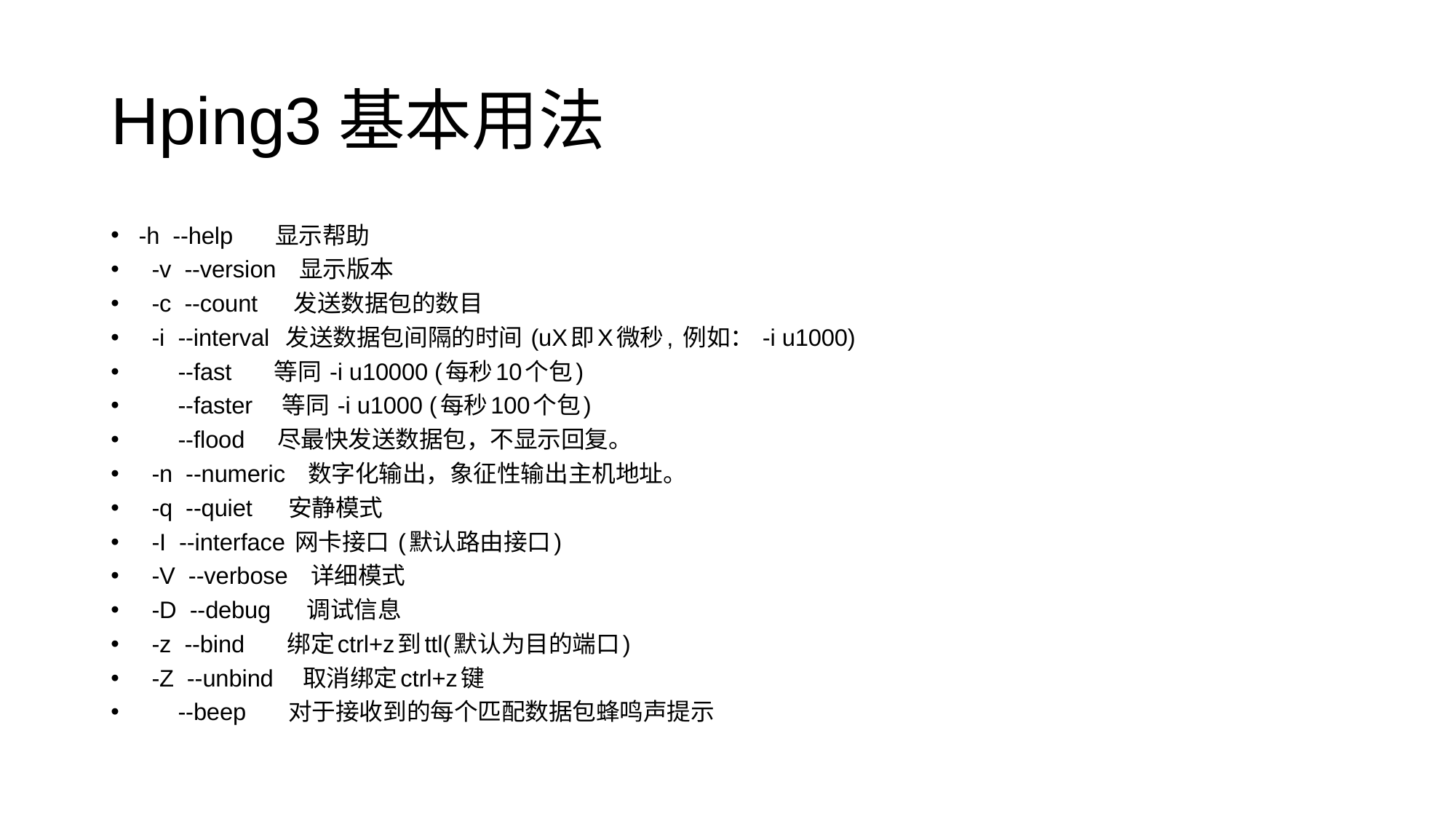

# Hping3基本用法
-h  --help      显示帮助
  -v  --version   显示版本
  -c  --count     发送数据包的数目
  -i  --interval  发送数据包间隔的时间 (uX即X微秒, 例如： -i u1000)
      --fast      等同 -i u10000 (每秒10个包)
      --faster    等同 -i u1000 (每秒100个包)
      --flood	  尽最快发送数据包，不显示回复。
  -n  --numeric   数字化输出，象征性输出主机地址。
  -q  --quiet     安静模式
  -I  --interface 网卡接口 (默认路由接口)
  -V  --verbose   详细模式
  -D  --debug     调试信息
  -z  --bind      绑定ctrl+z到ttl(默认为目的端口)
  -Z  --unbind    取消绑定ctrl+z键
      --beep      对于接收到的每个匹配数据包蜂鸣声提示